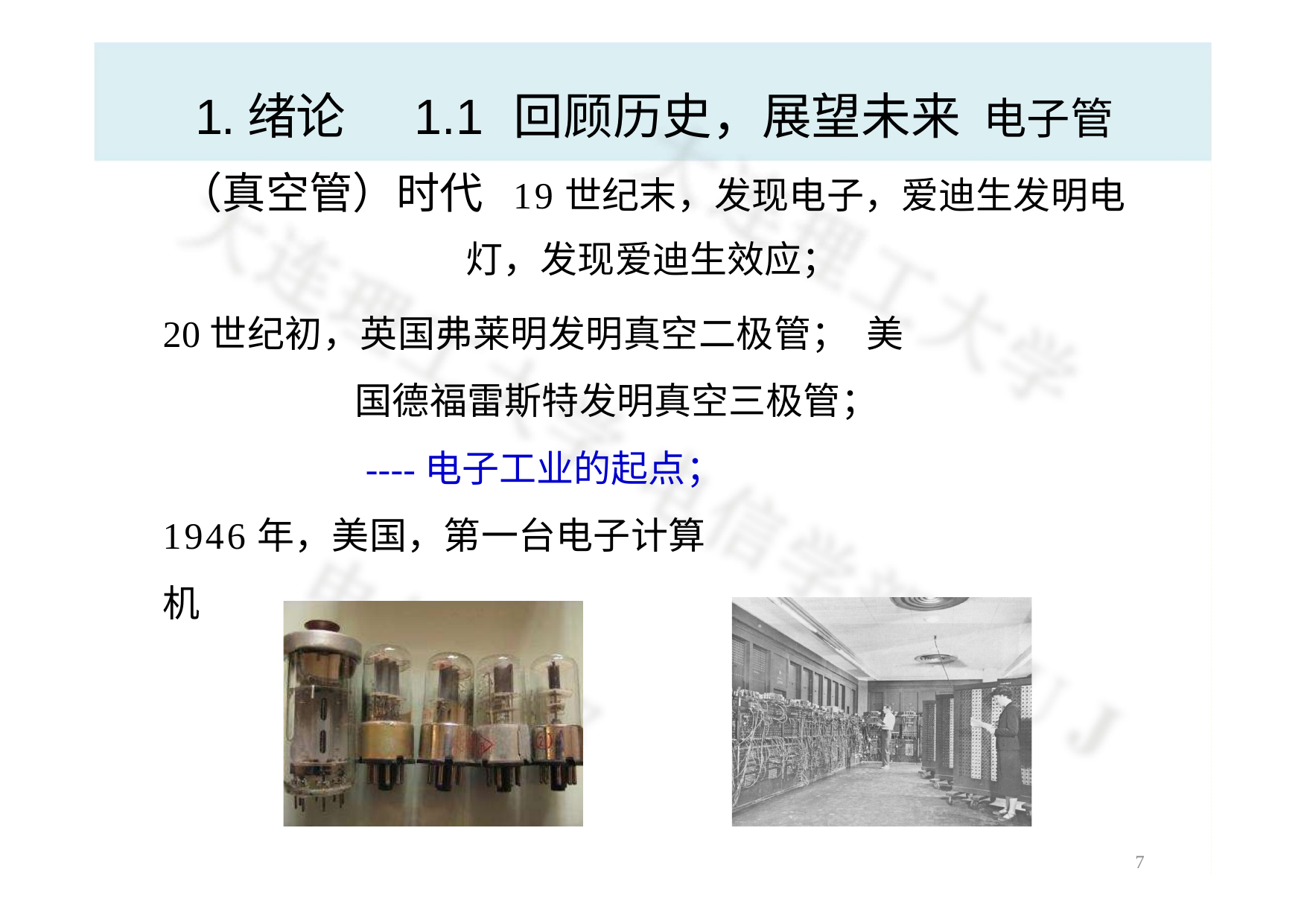

# 1.绪论	1.1 回顾历史，展望未来  电子管（真空管）时代  19世纪末，发现电子，爱迪生发明电灯，发现爱迪生效应；
20世纪初，英国弗莱明发明真空二极管；  美国德福雷斯特发明真空三极管；
----电子工业的起点；  1946年，美国，第一台电子计算机

7